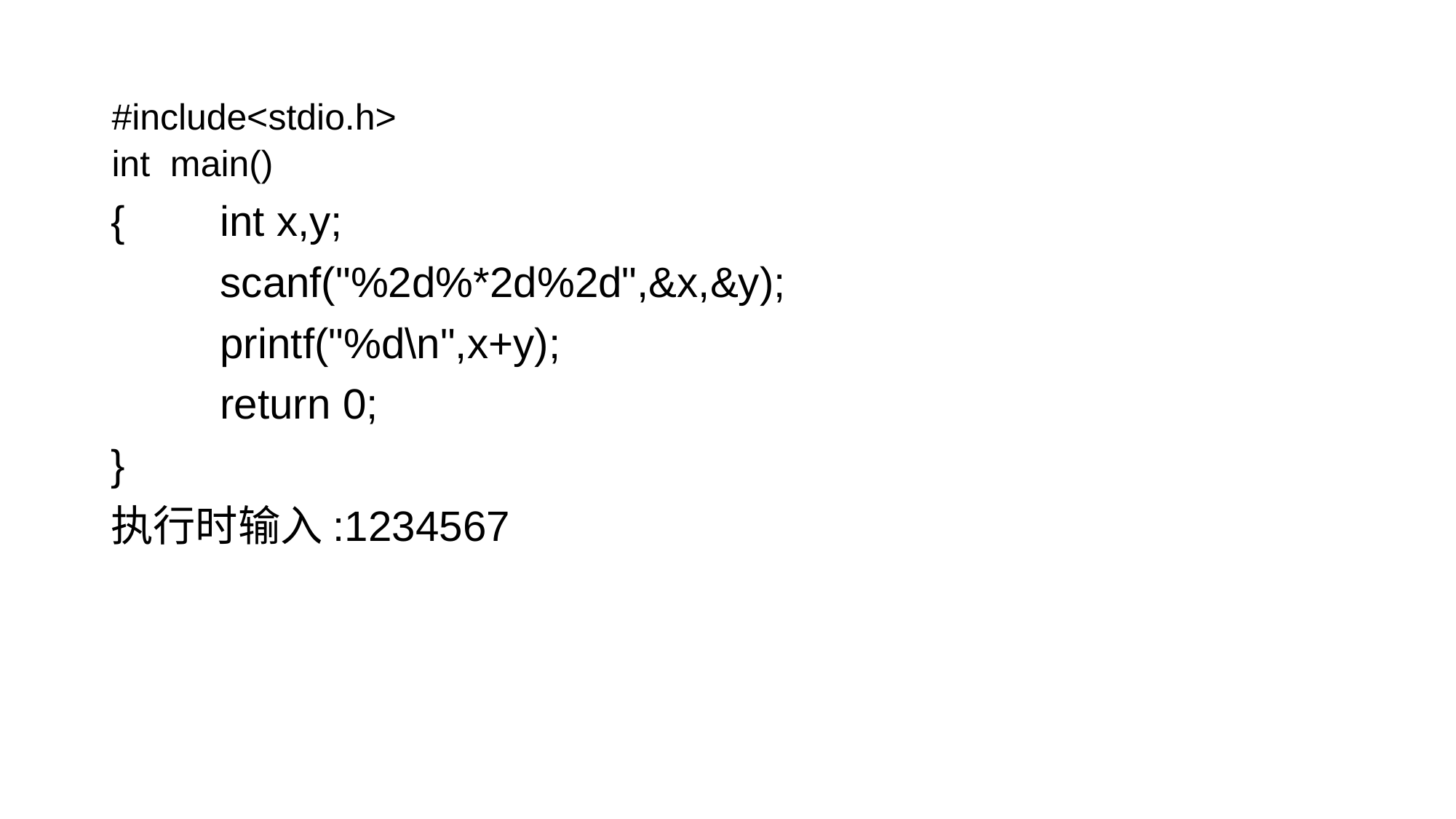

#include<stdio.h>
int  main()
{ 	int x,y;
	scanf("%2d%*2d%2d",&x,&y);
	printf("%d\n",x+y);
	return 0;
}
执行时输入:1234567